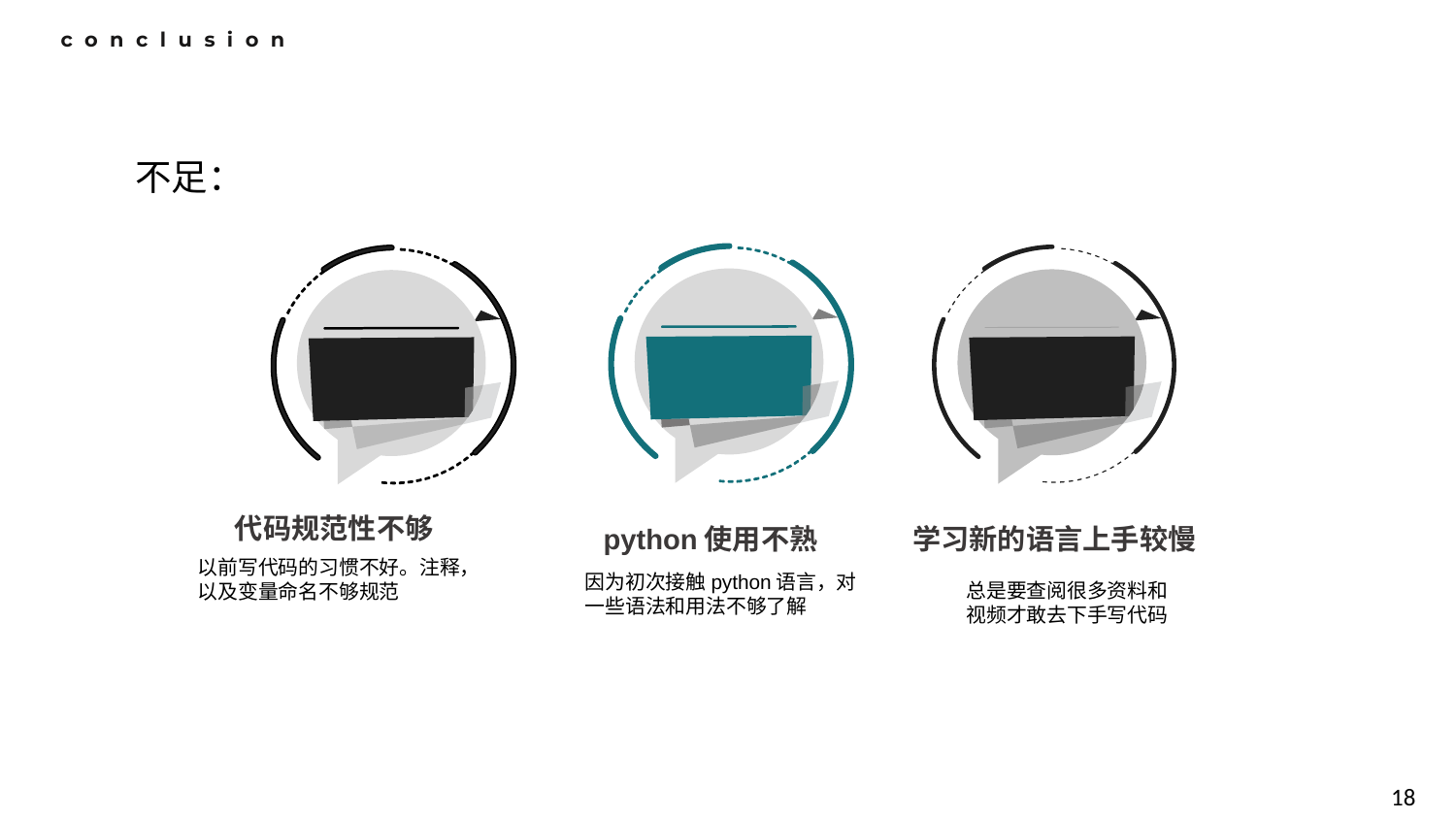

conclusion
不足：

代码规范性不够
python使用不熟
学习新的语言上手较慢
以前写代码的习惯不好。注释，以及变量命名不够规范
因为初次接触python语言，对一些语法和用法不够了解
总是要查阅很多资料和视频才敢去下手写代码
18